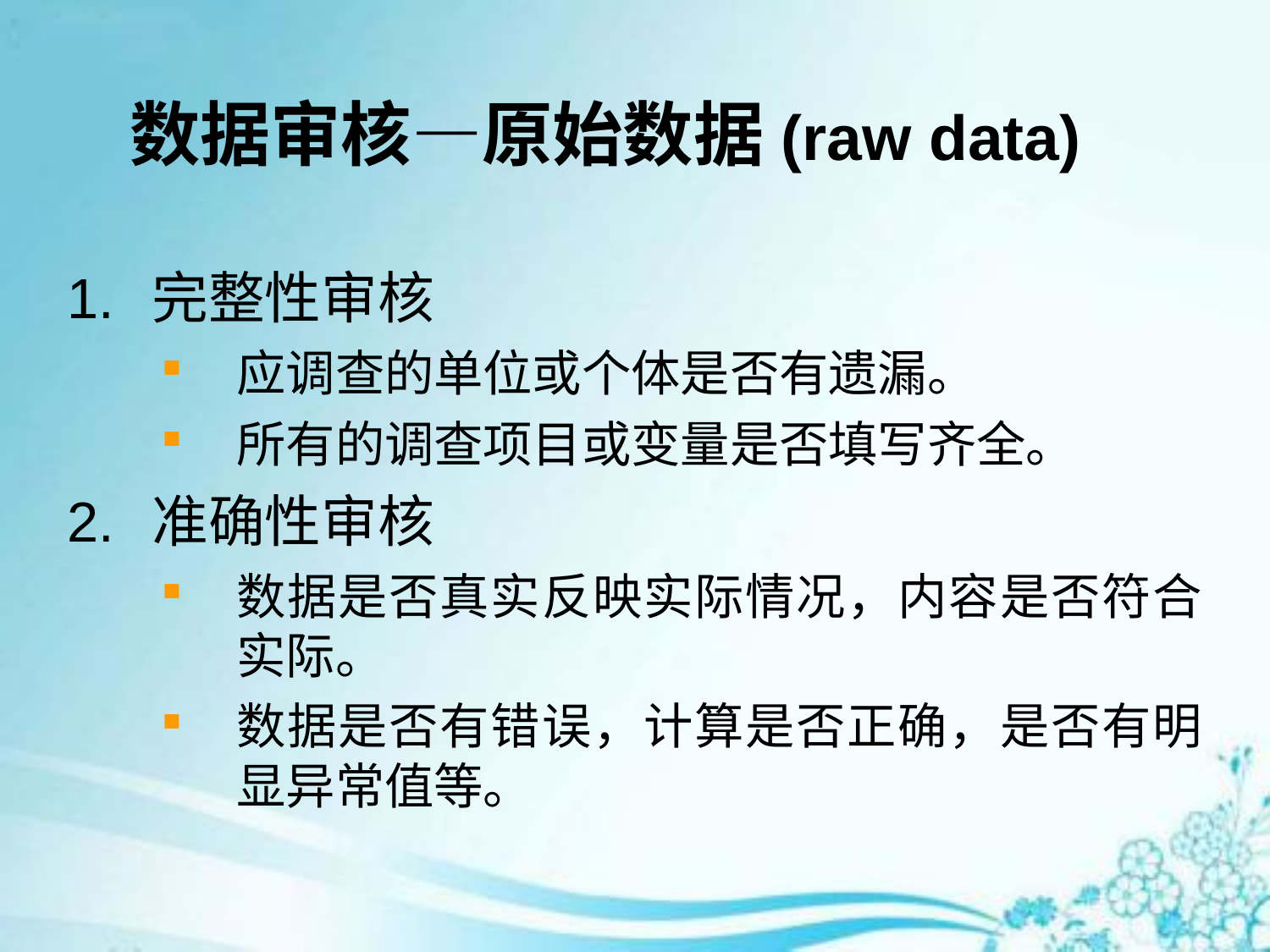

# 数据审核—原始数据(raw data)
完整性审核
应调查的单位或个体是否有遗漏。
所有的调查项目或变量是否填写齐全。
准确性审核
数据是否真实反映实际情况，内容是否符合实际。
数据是否有错误，计算是否正确，是否有明显异常值等。